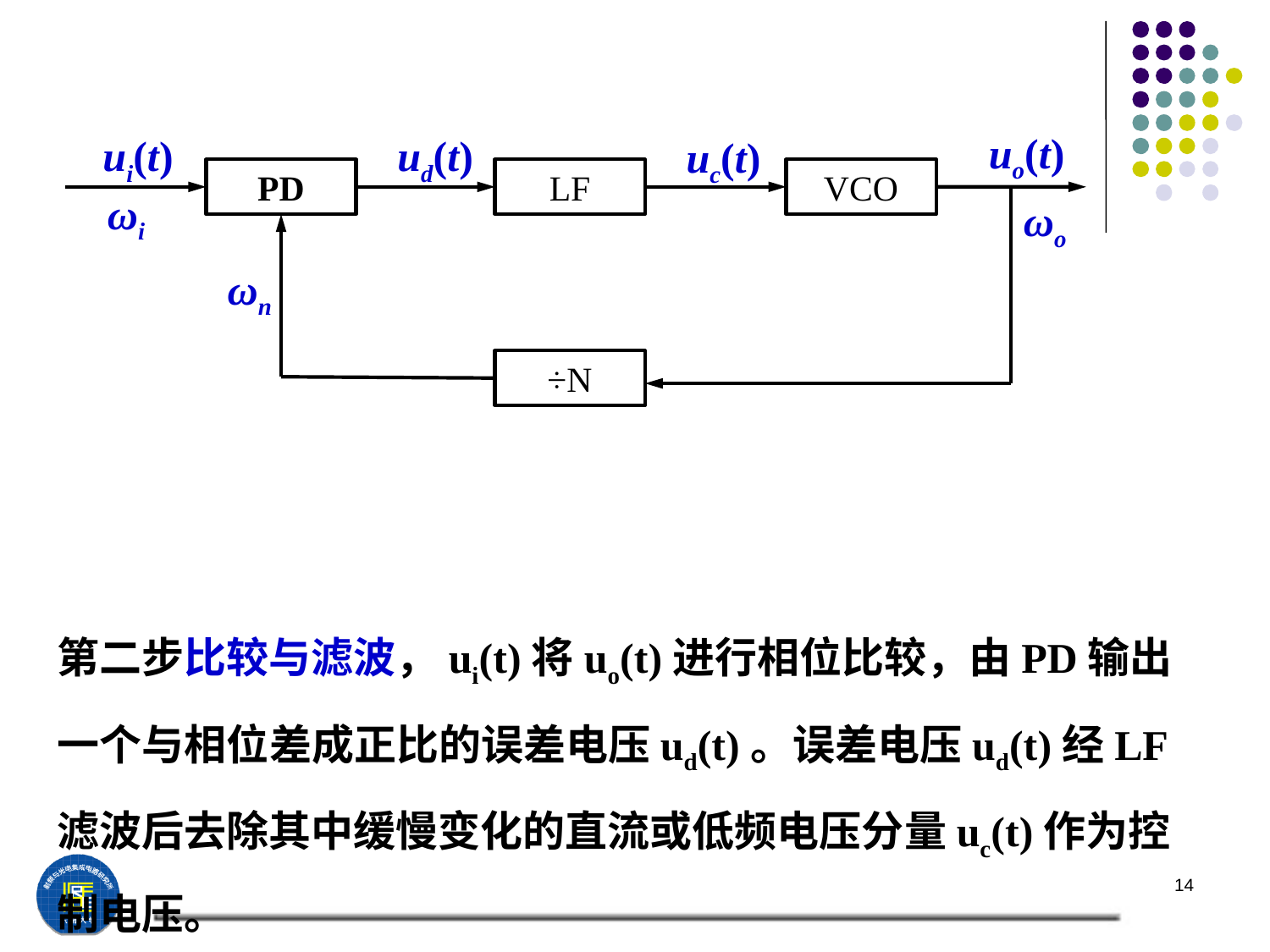

uo(t)
ud(t)
ui(t)
uc(t)
PD
LF
VCO
ωi
ωo
ωn
÷N
第二步比较与滤波，ui(t)将uo(t)进行相位比较，由PD输出一个与相位差成正比的误差电压ud(t)。误差电压ud(t)经LF滤波后去除其中缓慢变化的直流或低频电压分量uc(t)作为控制电压。
14